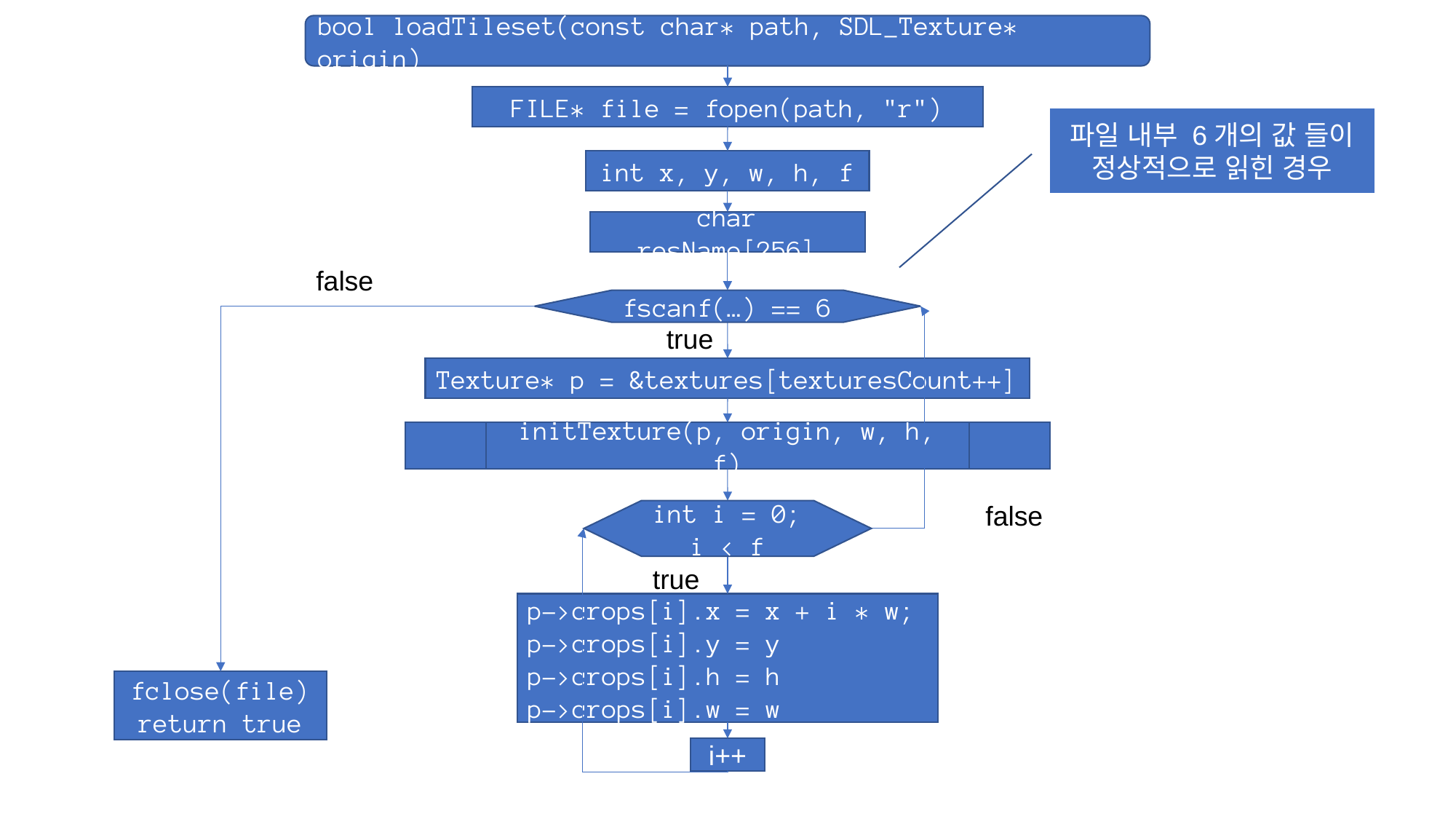

bool loadTileset(const char* path, SDL_Texture* origin)
FILE* file = fopen(path, "r")
파일 내부 6개의 값 들이 정상적으로 읽힌 경우
int x, y, w, h, f
char resName[256]
false
fscanf(…) == 6
true
Texture* p = &textures[texturesCount++]
initTexture(p, origin, w, h, f)
false
int i = 0;
i < f
true
p->crops[i].x = x + i * w;
p->crops[i].y = y
p->crops[i].h = h
p->crops[i].w = w
fclose(file)
return true
i++